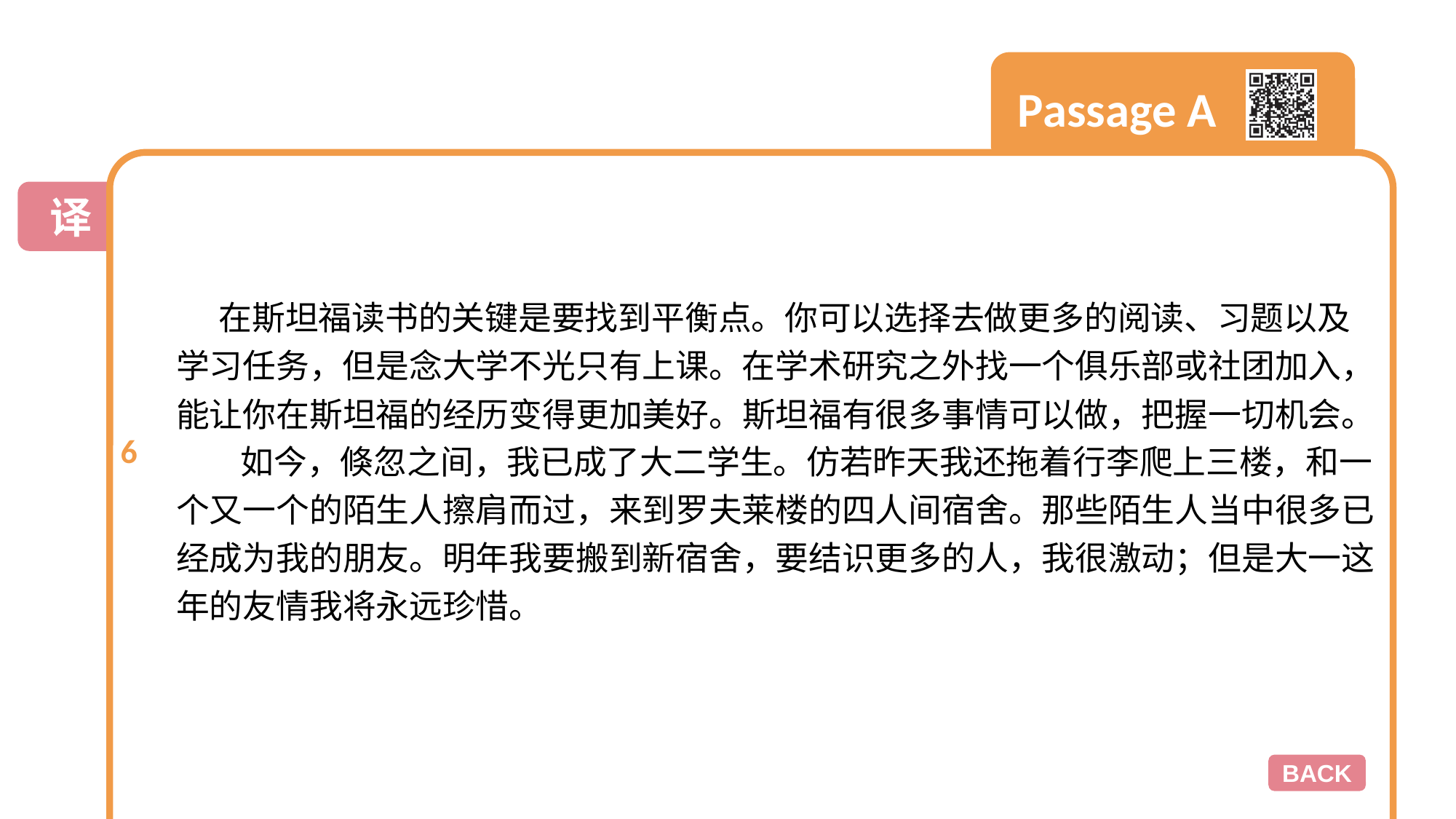

在斯坦福读书的关键是要找到平衡点。你可以选择去做更多的阅读、习题以及学习任务，但是念大学不光只有上课。在学术研究之外找一个俱乐部或社团加入，能让你在斯坦福的经历变得更加美好。斯坦福有很多事情可以做，把握一切机会。
如今，倏忽之间，我已成了大二学生。仿若昨天我还拖着行李爬上三楼，和一个又一个的陌生人擦肩而过，来到罗夫莱楼的四人间宿舍。那些陌生人当中很多已经成为我的朋友。明年我要搬到新宿舍，要结识更多的人，我很激动；但是大一这年的友情我将永远珍惜。

6

BACK